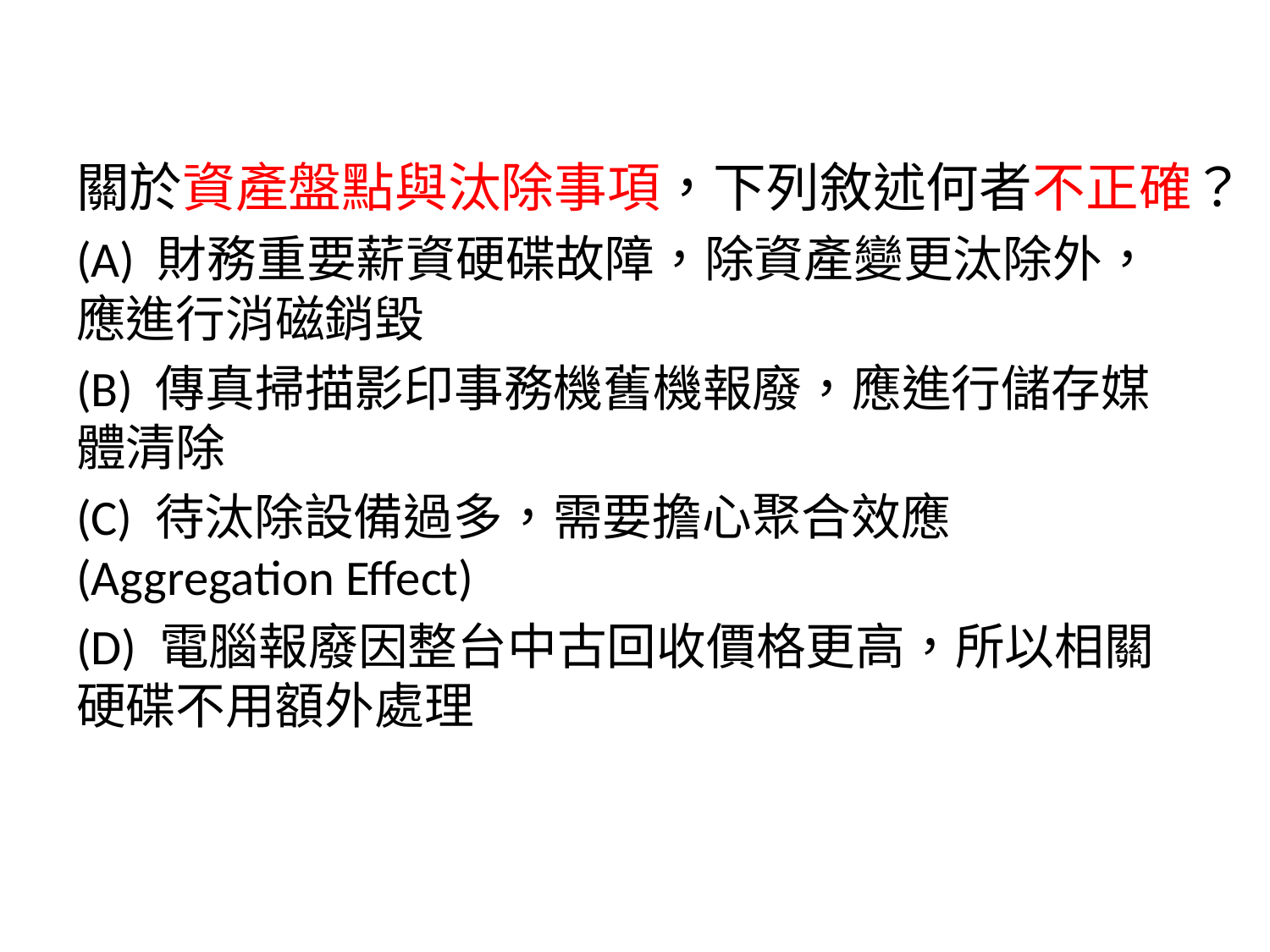

關於資產盤點與汰除事項，下列敘述何者不正確？
(A) 財務重要薪資硬碟故障，除資產變更汰除外，應進行消磁銷毀
(B) 傳真掃描影印事務機舊機報廢，應進行儲存媒體清除
(C) 待汰除設備過多，需要擔心聚合效應(Aggregation Effect)
(D) 電腦報廢因整台中古回收價格更高，所以相關硬碟不用額外處理